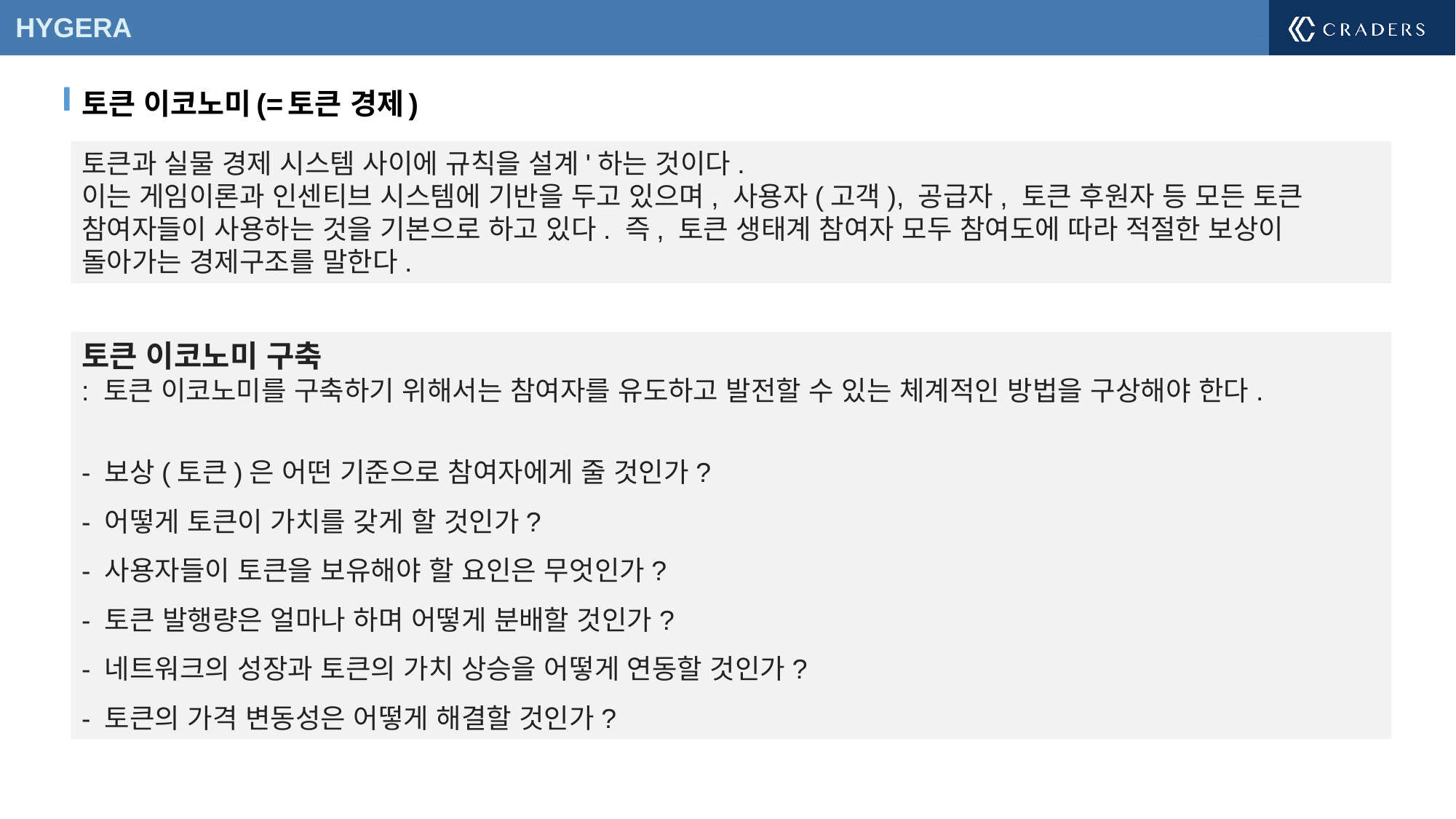

토큰 이코노미(=토큰 경제)
토큰과 실물 경제 시스템 사이에 규칙을 설계'하는 것이다.
이는 게임이론과 인센티브 시스템에 기반을 두고 있으며, 사용자(고객), 공급자, 토큰 후원자 등 모든 토큰 참여자들이 사용하는 것을 기본으로 하고 있다. 즉, 토큰 생태계 참여자 모두 참여도에 따라 적절한 보상이 돌아가는 경제구조를 말한다.
토큰 이코노미 구축
: 토큰 이코노미를 구축하기 위해서는 참여자를 유도하고 발전할 수 있는 체계적인 방법을 구상해야 한다.

- 보상(토큰)은 어떤 기준으로 참여자에게 줄 것인가?
- 어떻게 토큰이 가치를 갖게 할 것인가?
- 사용자들이 토큰을 보유해야 할 요인은 무엇인가?
- 토큰 발행량은 얼마나 하며 어떻게 분배할 것인가?
- 네트워크의 성장과 토큰의 가치 상승을 어떻게 연동할 것인가?
- 토큰의 가격 변동성은 어떻게 해결할 것인가?